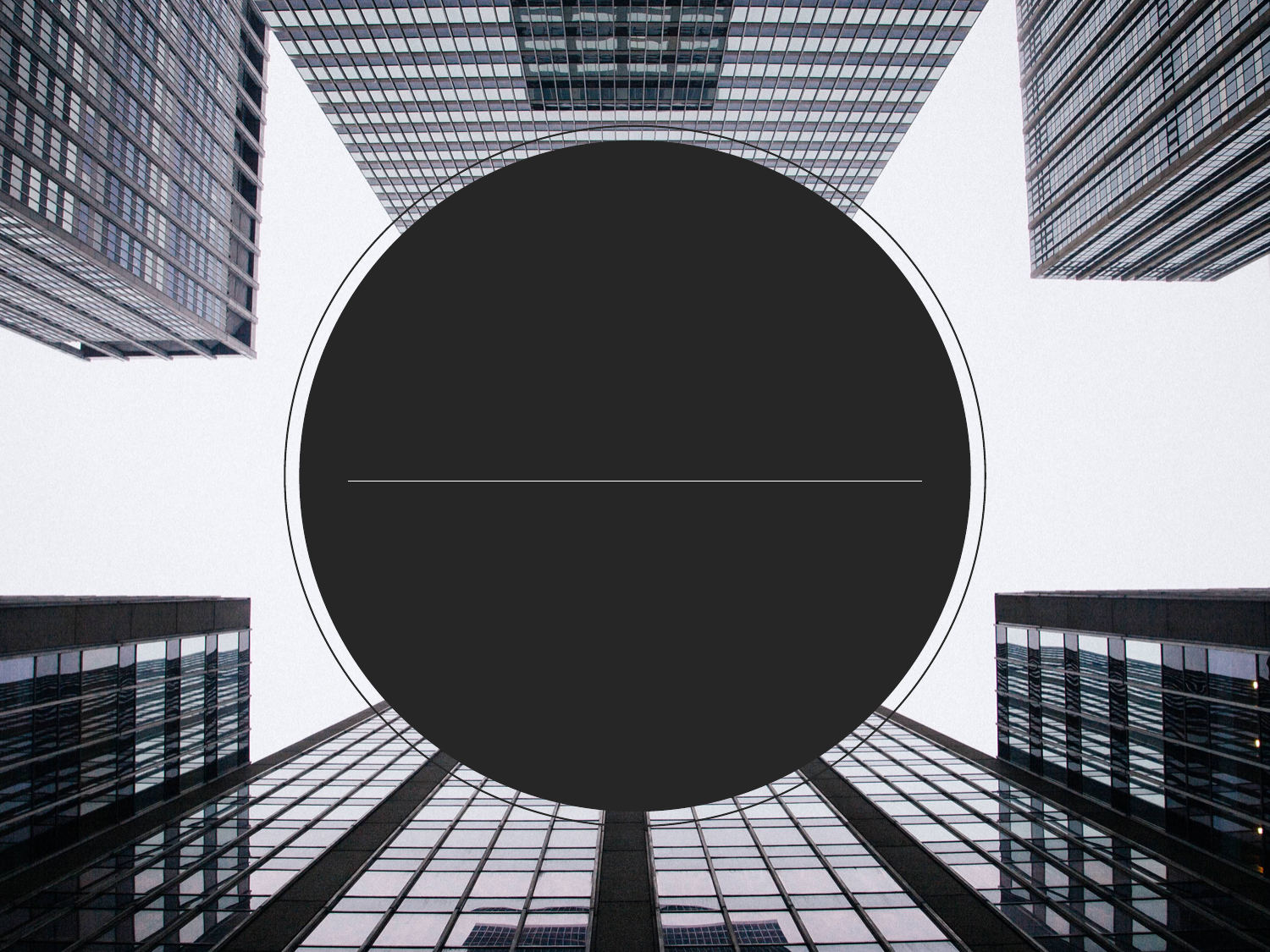

청년들의 자기개발 천국

팀 도원결의
김동주 김현식 이동훈